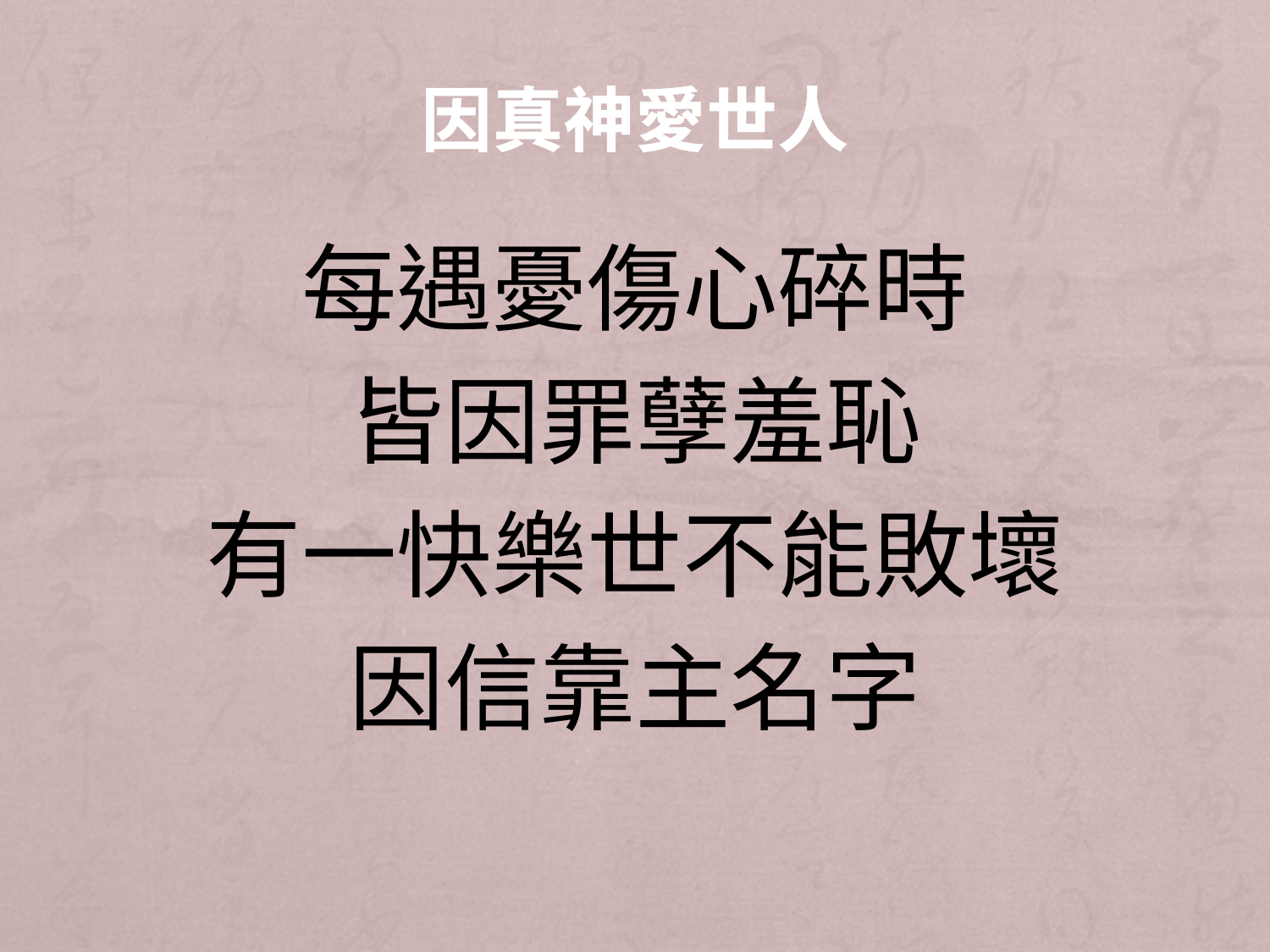

# 因真神愛世人
每遇憂傷心碎時
皆因罪孽羞恥
有一快樂世不能敗壞
因信靠主名字